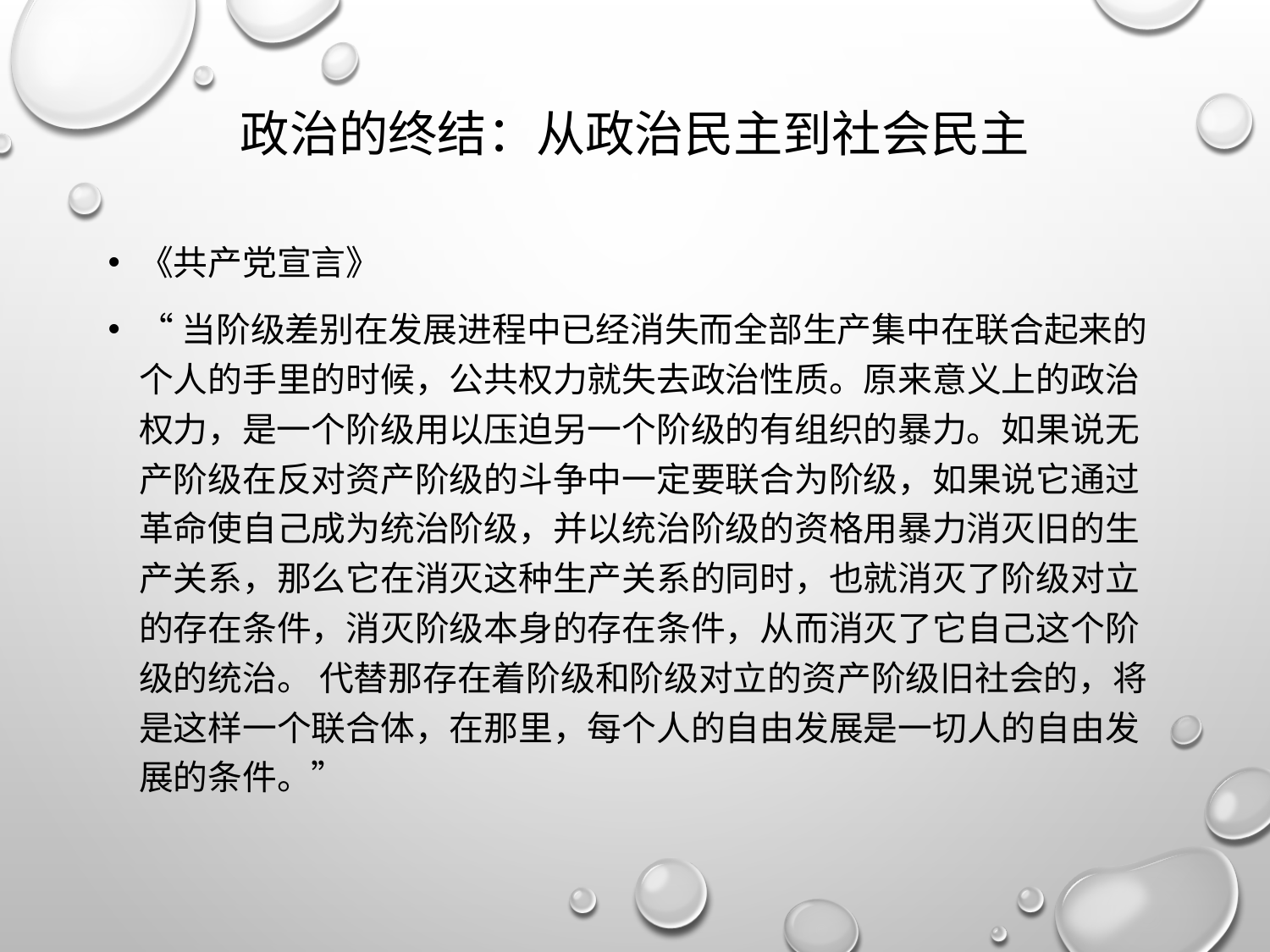

# 政治的终结：从政治民主到社会民主
《共产党宣言》
“当阶级差别在发展进程中已经消失而全部生产集中在联合起来的个人的手里的时候，公共权力就失去政治性质。原来意义上的政治权力，是一个阶级用以压迫另一个阶级的有组织的暴力。如果说无产阶级在反对资产阶级的斗争中一定要联合为阶级，如果说它通过革命使自己成为统治阶级，并以统治阶级的资格用暴力消灭旧的生产关系，那么它在消灭这种生产关系的同时，也就消灭了阶级对立的存在条件，消灭阶级本身的存在条件，从而消灭了它自己这个阶级的统治。 代替那存在着阶级和阶级对立的资产阶级旧社会的，将是这样一个联合体，在那里，每个人的自由发展是一切人的自由发展的条件。”